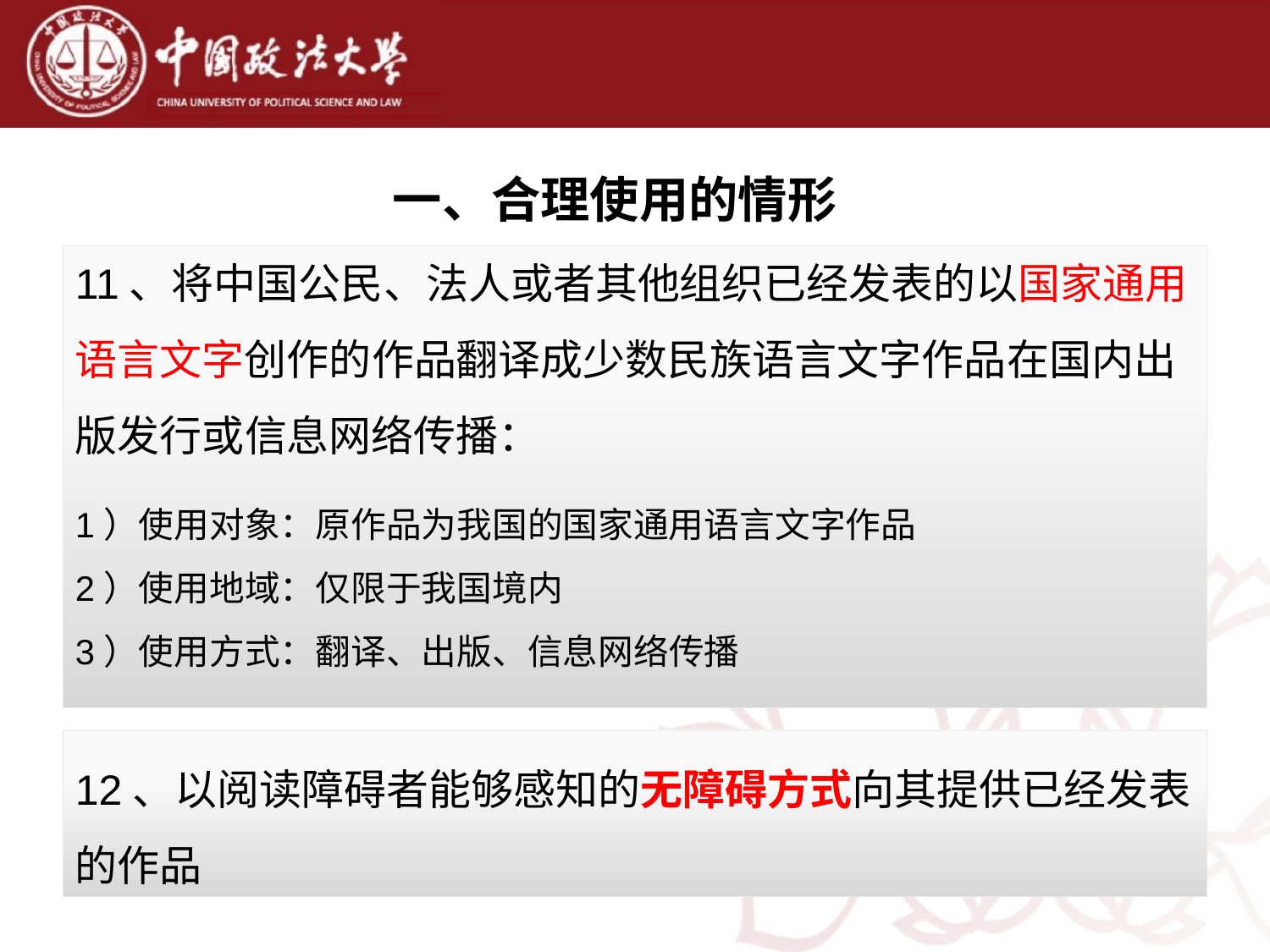

一、合理使用的情形
11、将中国公民、法人或者其他组织已经发表的以国家通用语言文字创作的作品翻译成少数民族语言文字作品在国内出版发行或信息网络传播：
1）使用对象：原作品为我国的国家通用语言文字作品
2）使用地域：仅限于我国境内
3）使用方式：翻译、出版、信息网络传播

12、以阅读障碍者能够感知的无障碍方式向其提供已经发表的作品